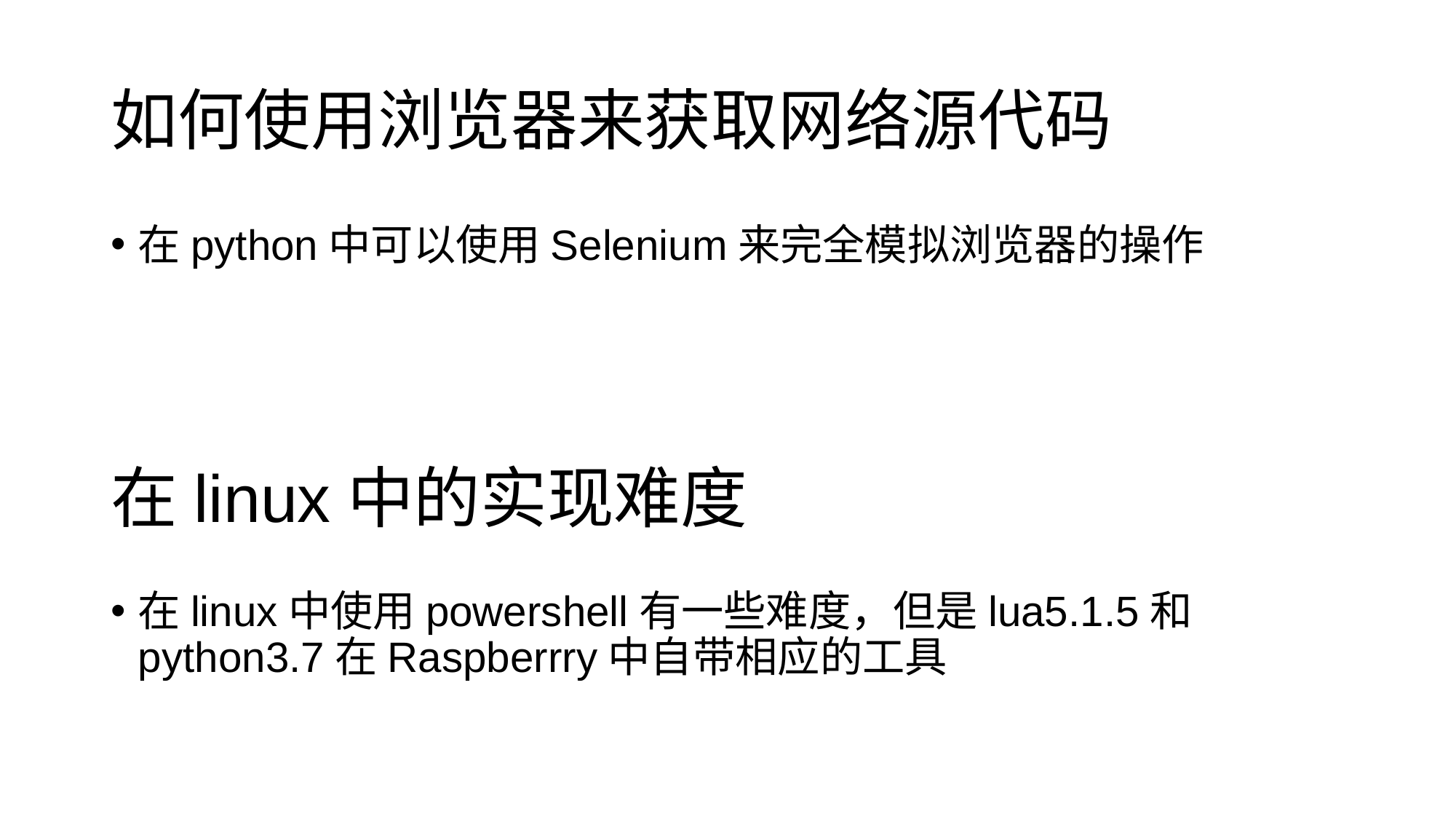

# 如何使用浏览器来获取网络源代码
在python中可以使用Selenium来完全模拟浏览器的操作
在linux中的实现难度
在linux中使用powershell有一些难度，但是lua5.1.5和python3.7在Raspberrry中自带相应的工具